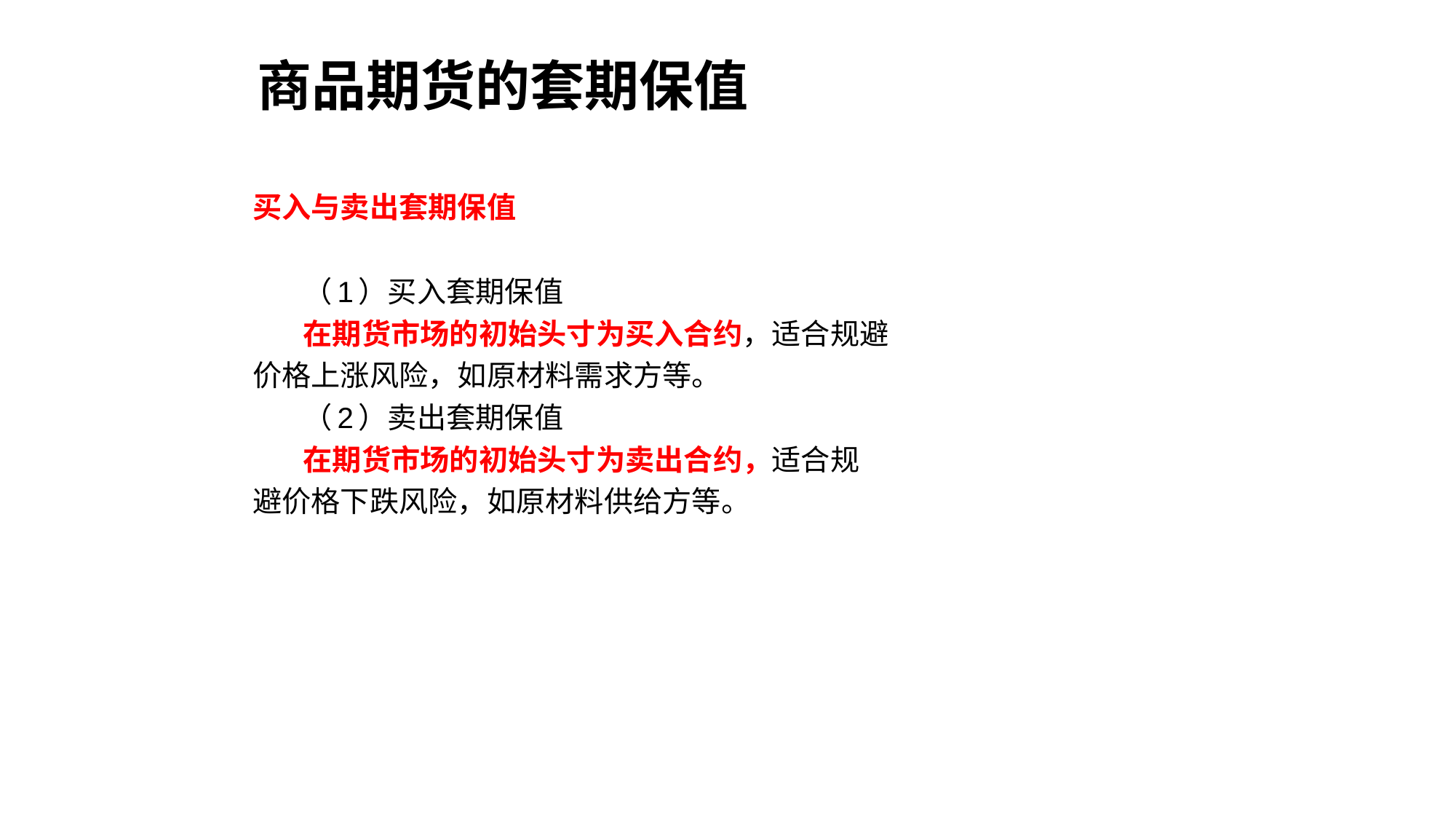

# 商品期货的套期保值
买入与卖出套期保值

       （1）买入套期保值
       在期货市场的初始头寸为买入合约，适合规避
价格上涨风险，如原材料需求方等。
       （2）卖出套期保值
       在期货市场的初始头寸为卖出合约，适合规
避价格下跌风险，如原材料供给方等。